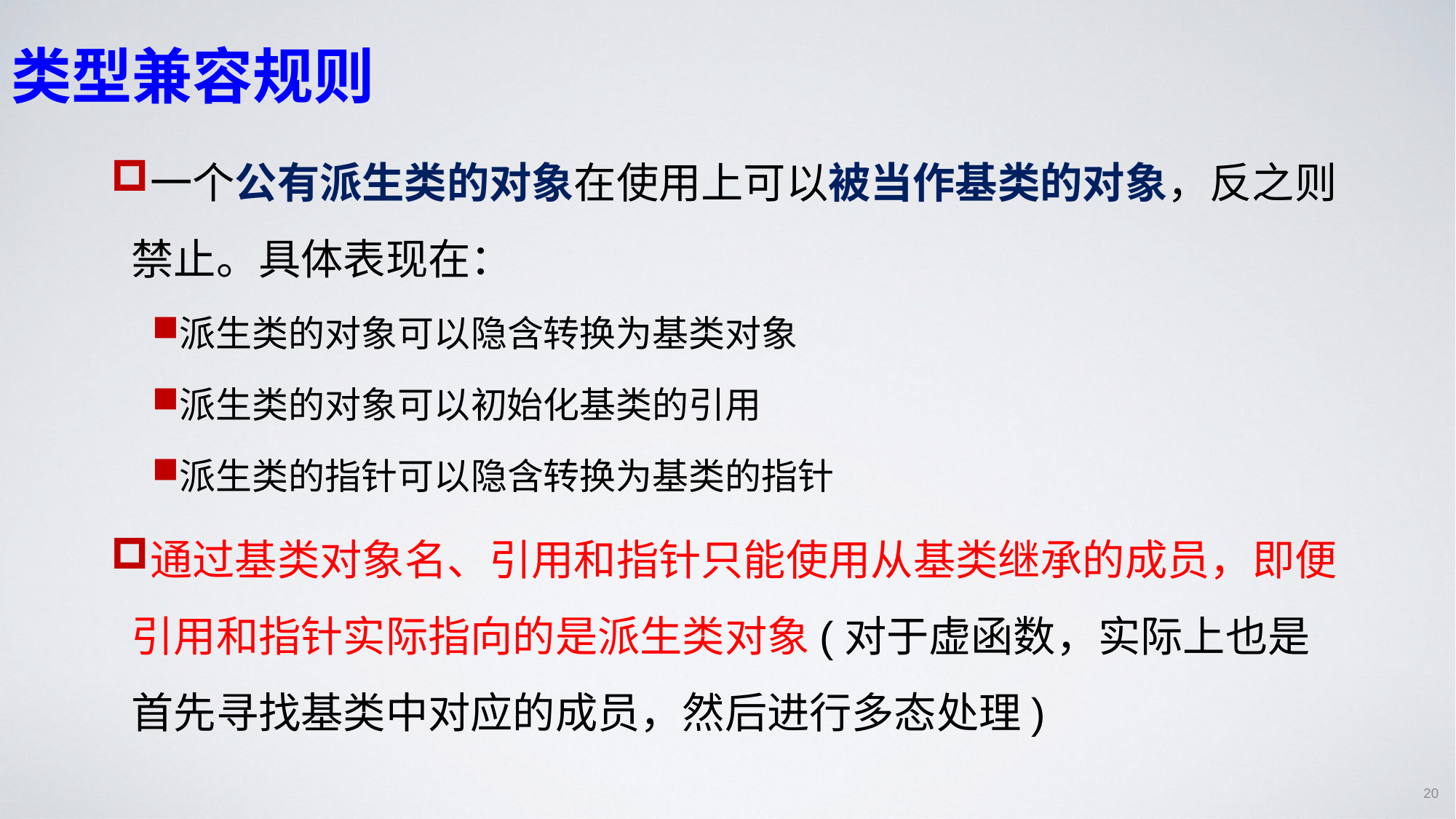

# 类型兼容规则
一个公有派生类的对象在使用上可以被当作基类的对象，反之则禁止。具体表现在：
派生类的对象可以隐含转换为基类对象
派生类的对象可以初始化基类的引用
派生类的指针可以隐含转换为基类的指针
通过基类对象名、引用和指针只能使用从基类继承的成员，即便引用和指针实际指向的是派生类对象(对于虚函数，实际上也是首先寻找基类中对应的成员，然后进行多态处理)
20